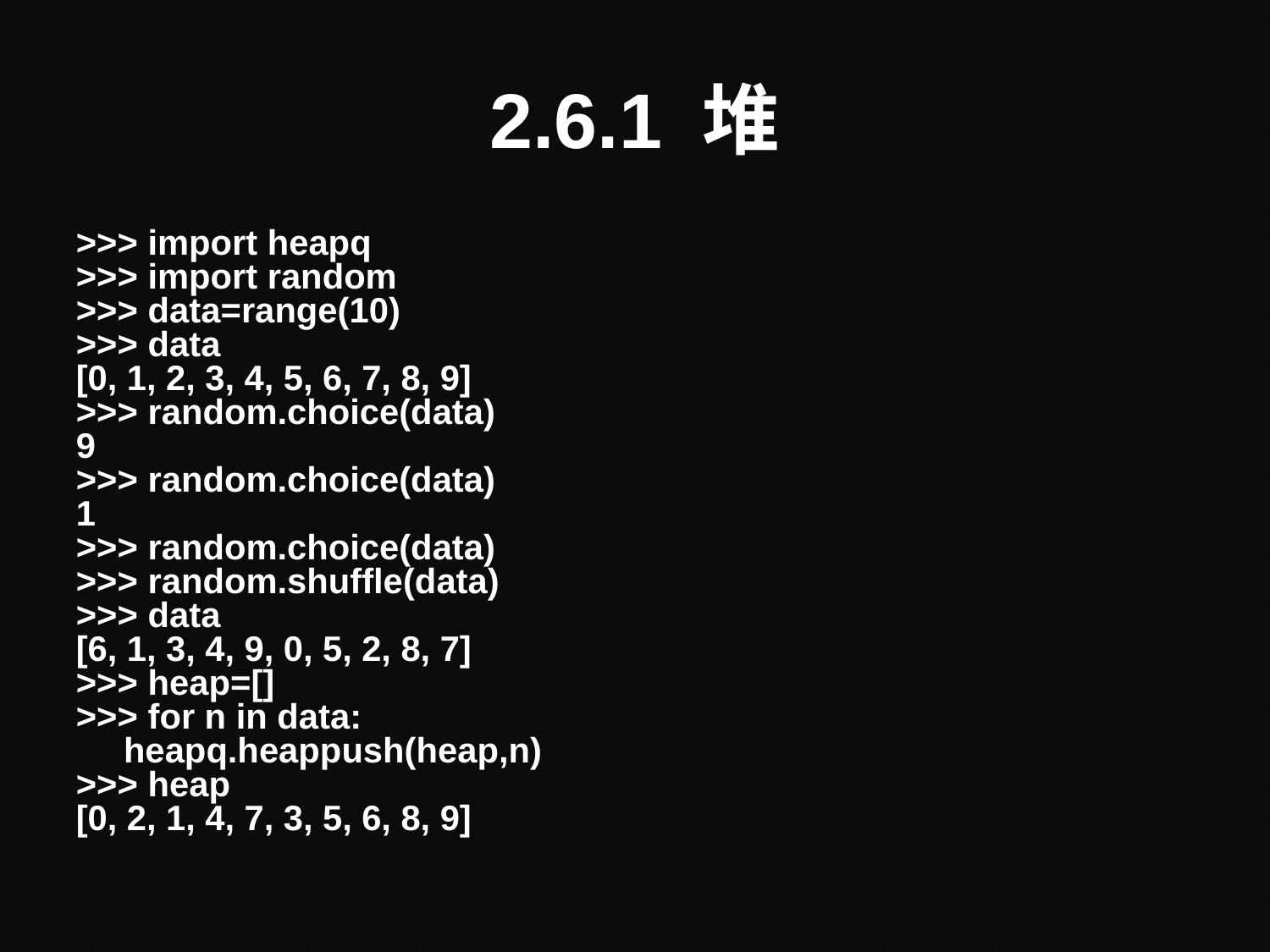

# 2.6.1 堆
>>> import heapq
>>> import random
>>> data=range(10)
>>> data
[0, 1, 2, 3, 4, 5, 6, 7, 8, 9]
>>> random.choice(data)
9
>>> random.choice(data)
1
>>> random.choice(data)
>>> random.shuffle(data)
>>> data
[6, 1, 3, 4, 9, 0, 5, 2, 8, 7]
>>> heap=[]
>>> for n in data:
	heapq.heappush(heap,n)
>>> heap
[0, 2, 1, 4, 7, 3, 5, 6, 8, 9]